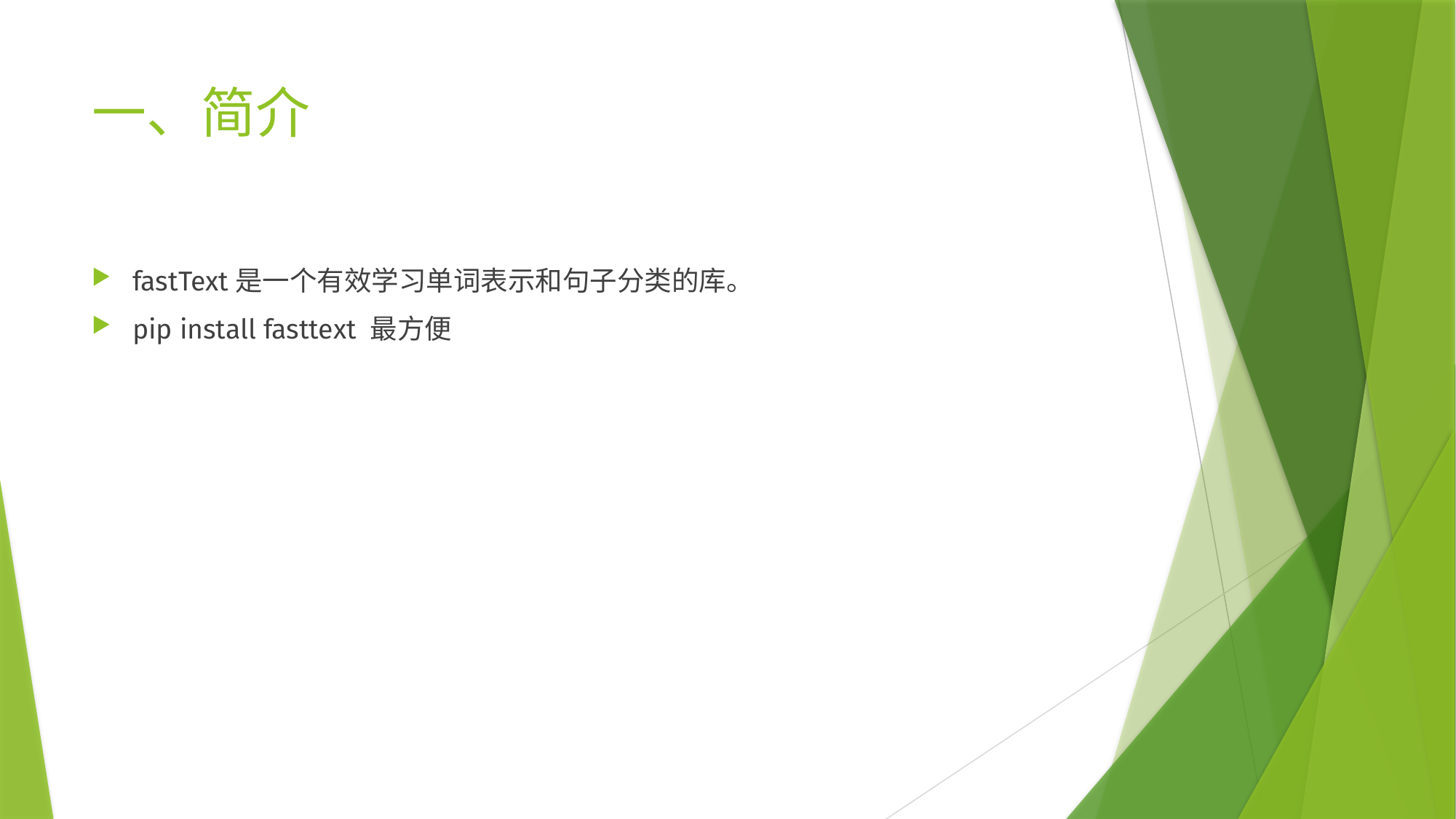

# 一、简介
fastText是一个有效学习单词表示和句子分类的库。
pip install fasttext 最方便